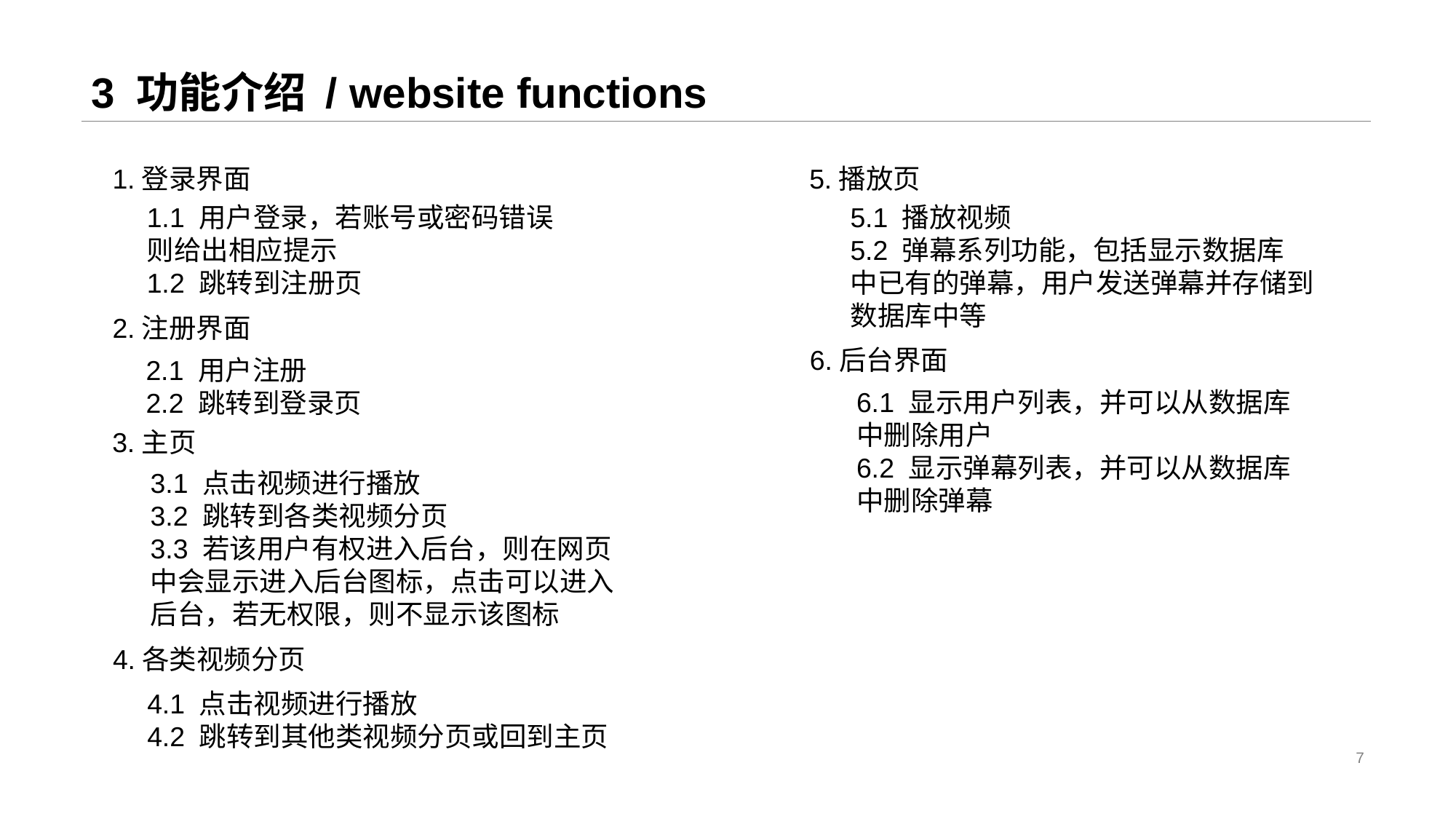

# 3 功能介绍 / website functions
1.登录界面
5.播放页
1.1 用户登录，若账号或密码错误
则给出相应提示
1.2 跳转到注册页
5.1 播放视频
5.2 弹幕系列功能，包括显示数据库
中已有的弹幕，用户发送弹幕并存储到数据库中等
2.注册界面
6.后台界面
2.1 用户注册
2.2 跳转到登录页
6.1 显示用户列表，并可以从数据库
中删除用户
6.2 显示弹幕列表，并可以从数据库
中删除弹幕
3.主页
3.1 点击视频进行播放
3.2 跳转到各类视频分页
3.3 若该用户有权进入后台，则在网页
中会显示进入后台图标，点击可以进入
后台，若无权限，则不显示该图标
4.各类视频分页
4.1 点击视频进行播放
4.2 跳转到其他类视频分页或回到主页

7